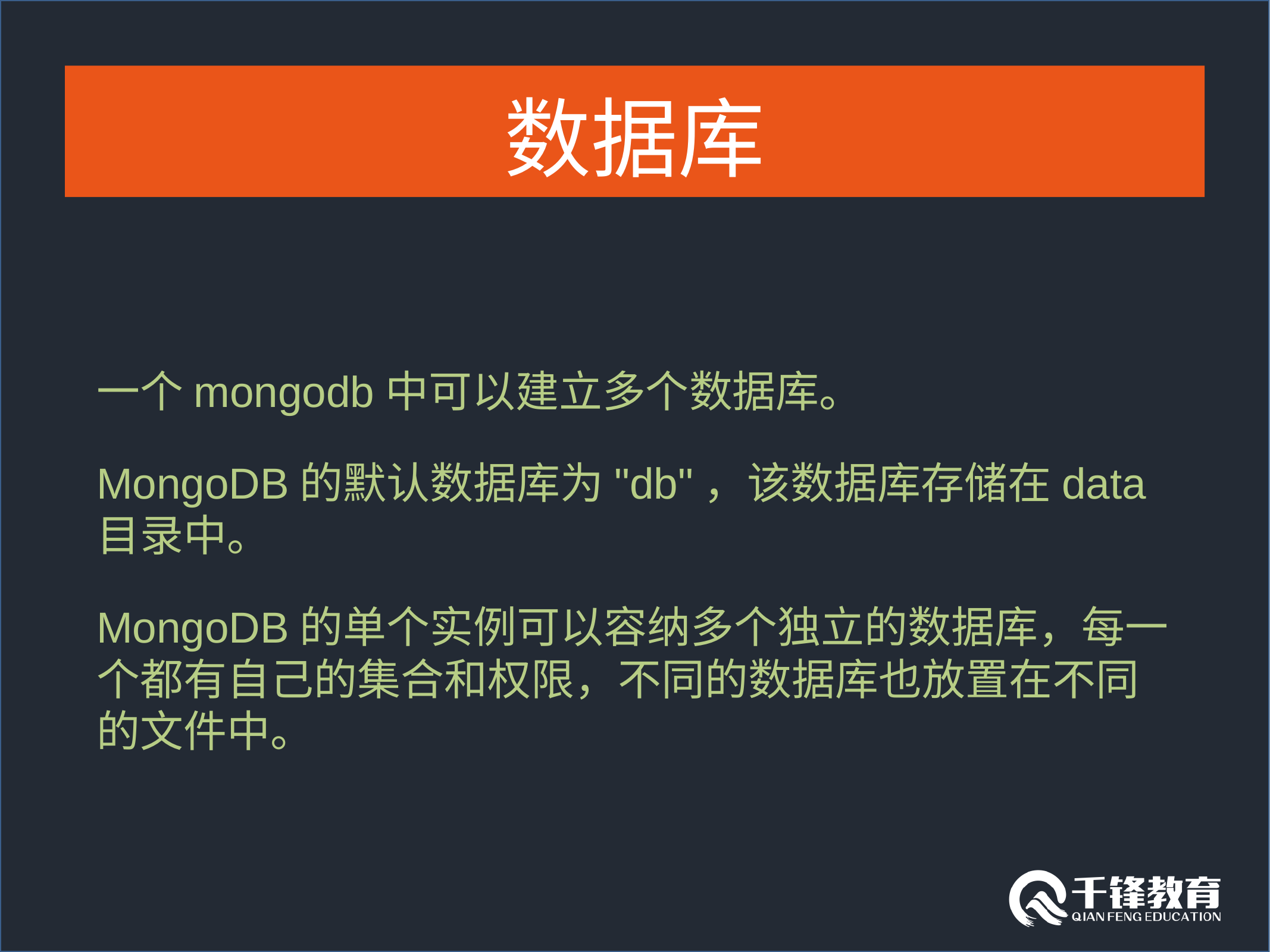

#
数据库
一个mongodb中可以建立多个数据库。
MongoDB的默认数据库为"db"，该数据库存储在data目录中。
MongoDB的单个实例可以容纳多个独立的数据库，每一个都有自己的集合和权限，不同的数据库也放置在不同的文件中。